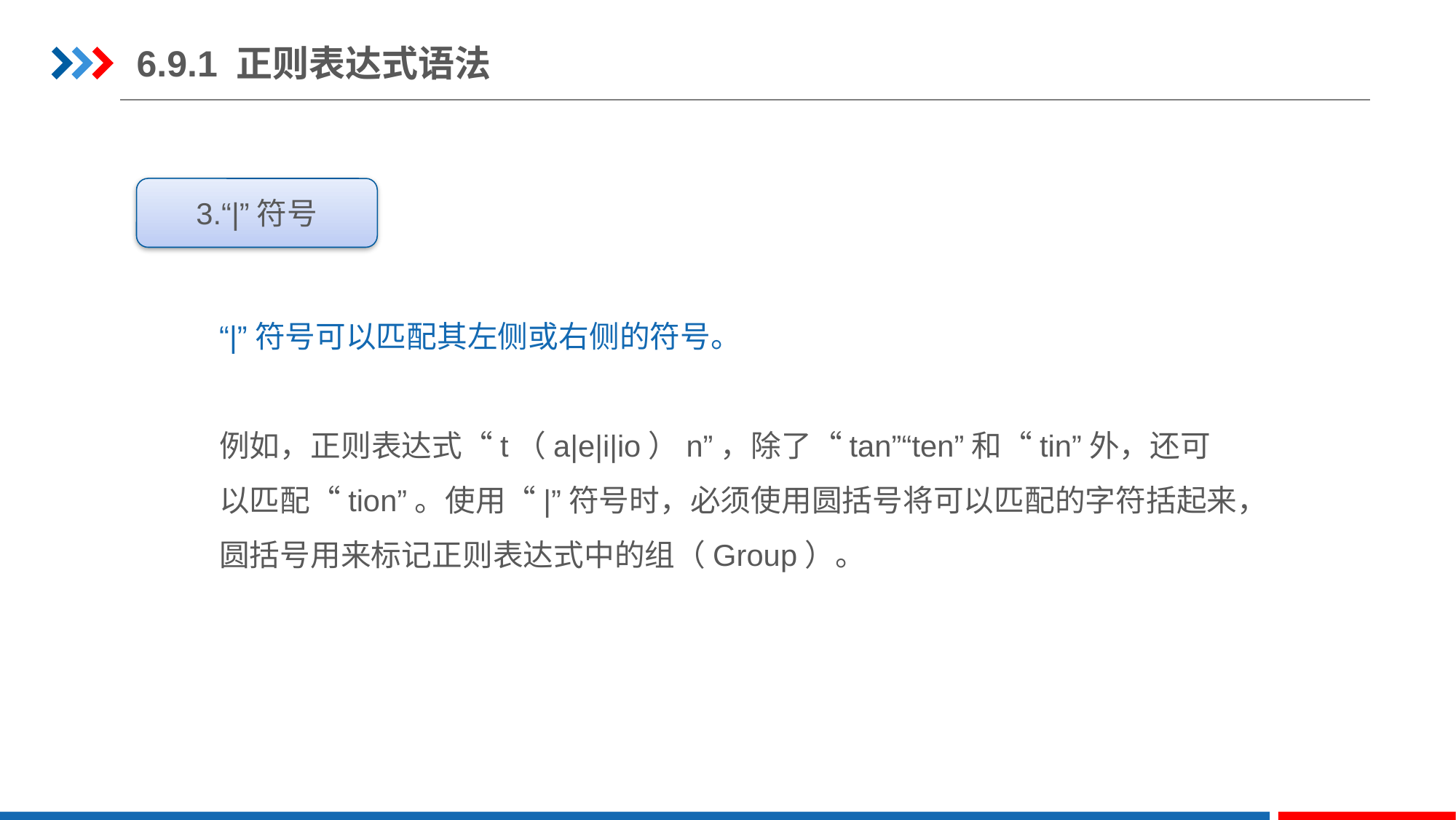

6.9.1 正则表达式语法
3.“|”符号
“|”符号可以匹配其左侧或右侧的符号。

例如，正则表达式“t（a|e|i|io）n”，除了“tan”“ten”和“tin”外，还可以匹配“tion”。使用“|”符号时，必须使用圆括号将可以匹配的字符括起来，圆括号用来标记正则表达式中的组（Group）。